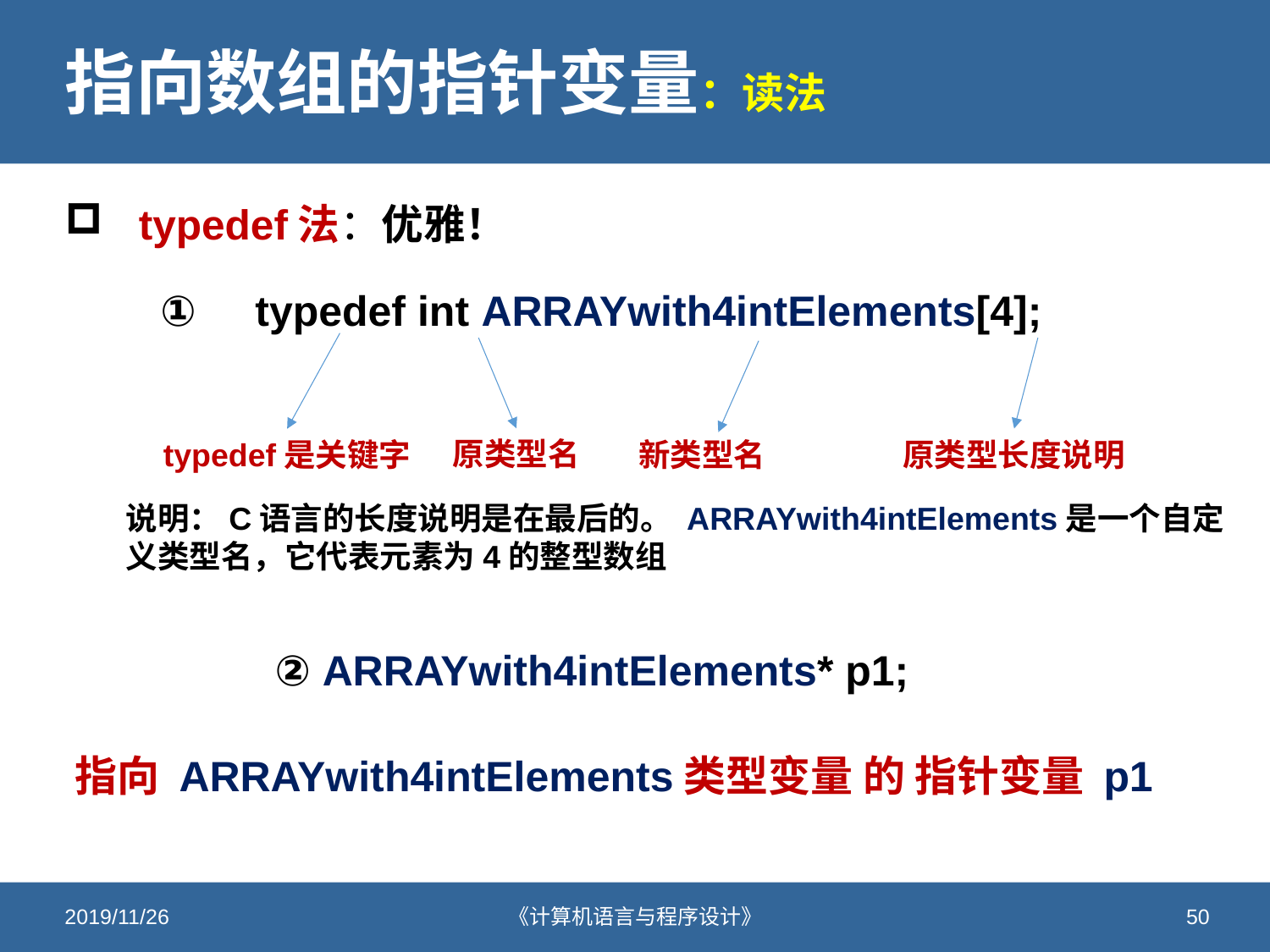

# 指向数组的指针变量：读法
typedef法：优雅！
①     typedef int ARRAYwith4intElements[4];
原类型名
原类型长度说明
typedef是关键字
新类型名
说明：C语言的长度说明是在最后的。 ARRAYwith4intElements是一个自定义类型名，它代表元素为4的整型数组
② ARRAYwith4intElements* p1;
指向 ARRAYwith4intElements类型变量 的 指针变量 p1
2019/11/26
《计算机语言与程序设计》
50